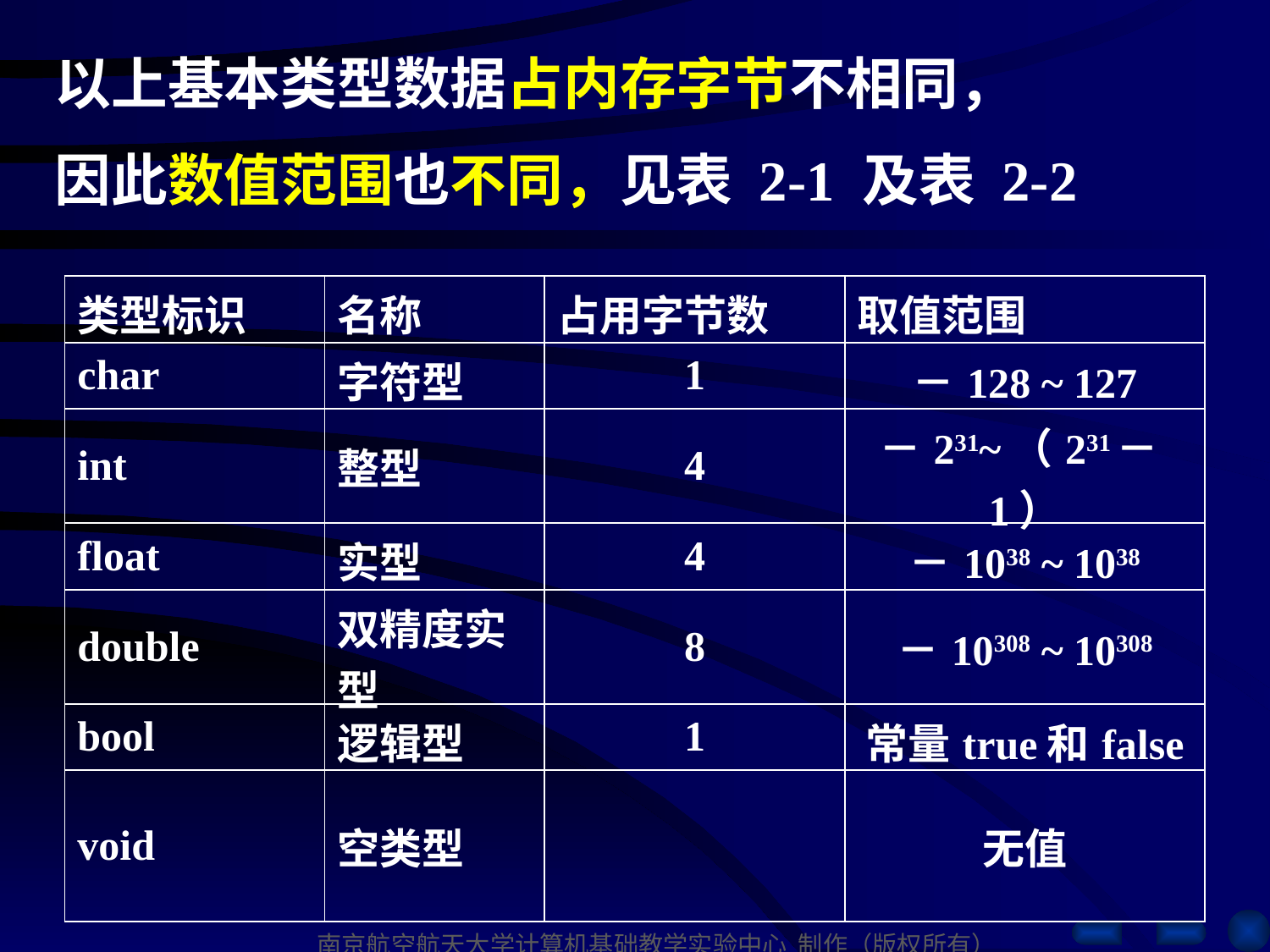

以上基本类型数据占内存字节不相同，
因此数值范围也不同，见表 2-1 及表 2-2
| 类型标识 | 名称 | 占用字节数 | 取值范围 |
| --- | --- | --- | --- |
| char | 字符型 | 1 | －128 ~ 127 |
| int | 整型 | 4 | －231~（231－1） |
| float | 实型 | 4 | －1038 ~ 1038 |
| double | 双精度实型 | 8 | －10308 ~ 10308 |
| bool | 逻辑型 | 1 | 常量true和false |
| void | 空类型 |  | 无值 |